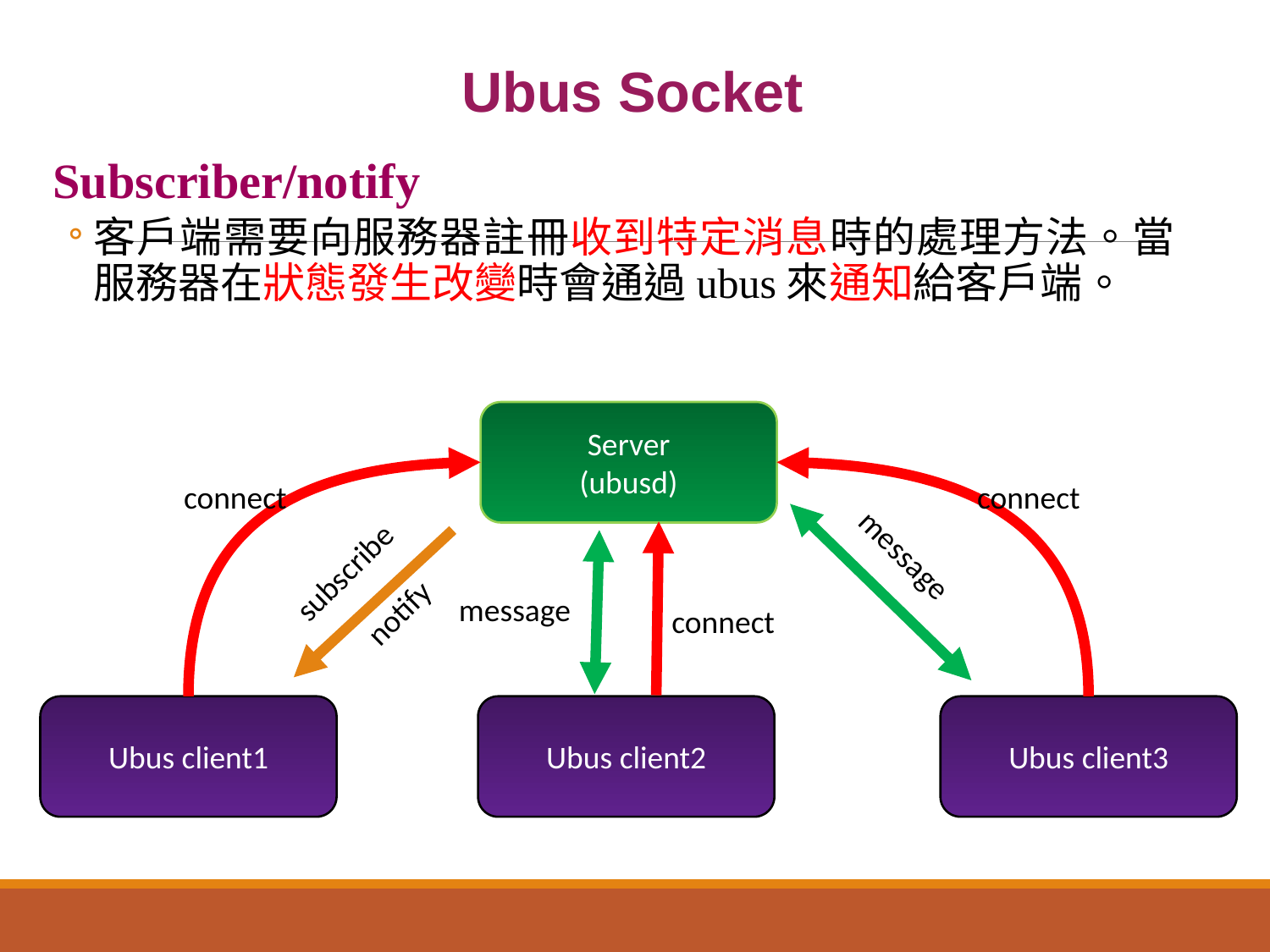

Ubus Socket
Subscriber/notify
客戶端需要向服務器註冊收到特定消息時的處理方法。當服務器在狀態發生改變時會通過ubus來通知給客戶端。

Server
(ubusd)
connect
connect
subscribe
message
notify
message
connect
Ubus client1
Ubus client2
Ubus client3